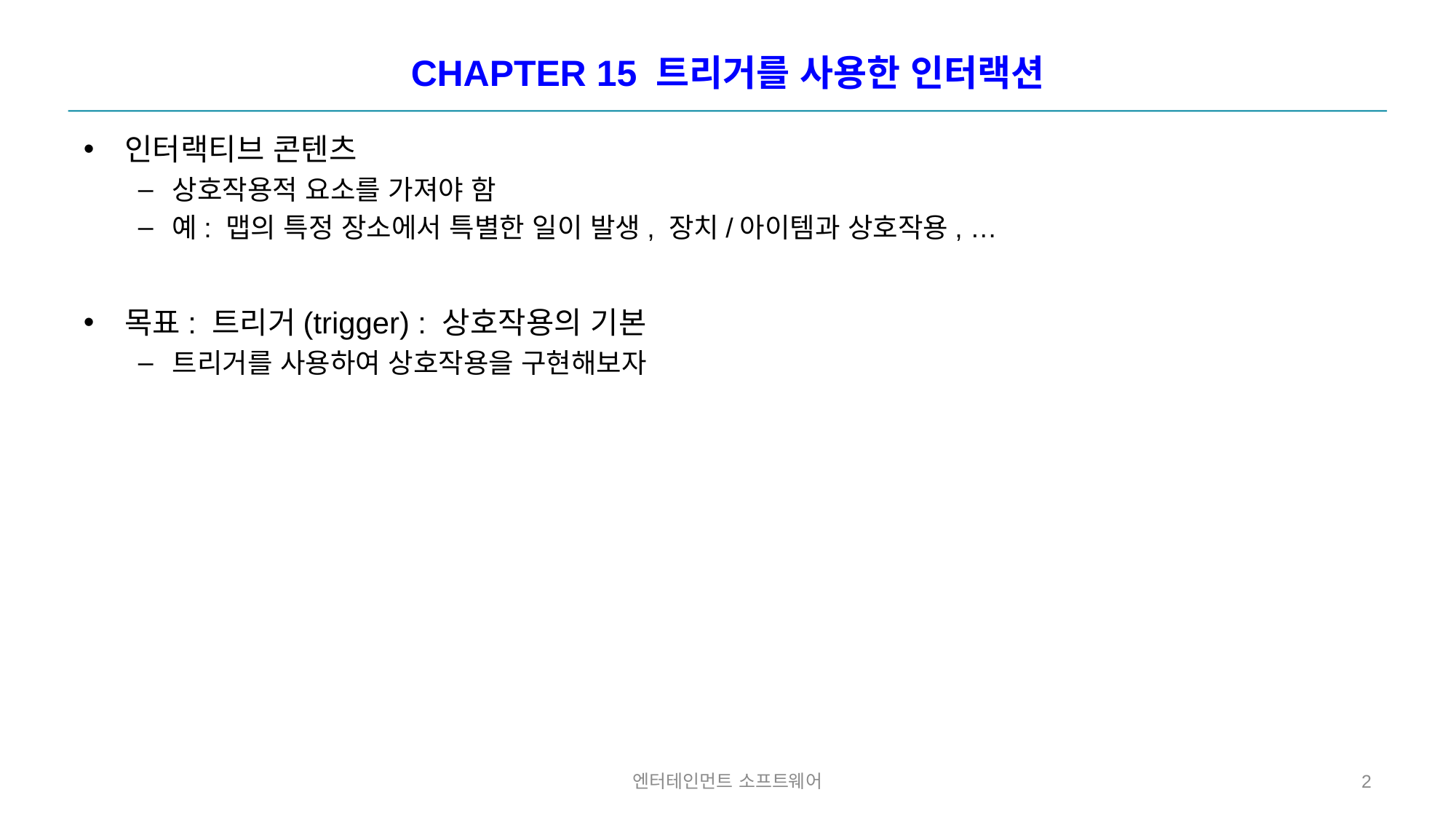

# CHAPTER 15 트리거를 사용한 인터랙션
인터랙티브 콘텐츠
상호작용적 요소를 가져야 함
예: 맵의 특정 장소에서 특별한 일이 발생, 장치/아이템과 상호작용, …

목표: 트리거(trigger) : 상호작용의 기본
트리거를 사용하여 상호작용을 구현해보자

엔터테인먼트 소프트웨어
2